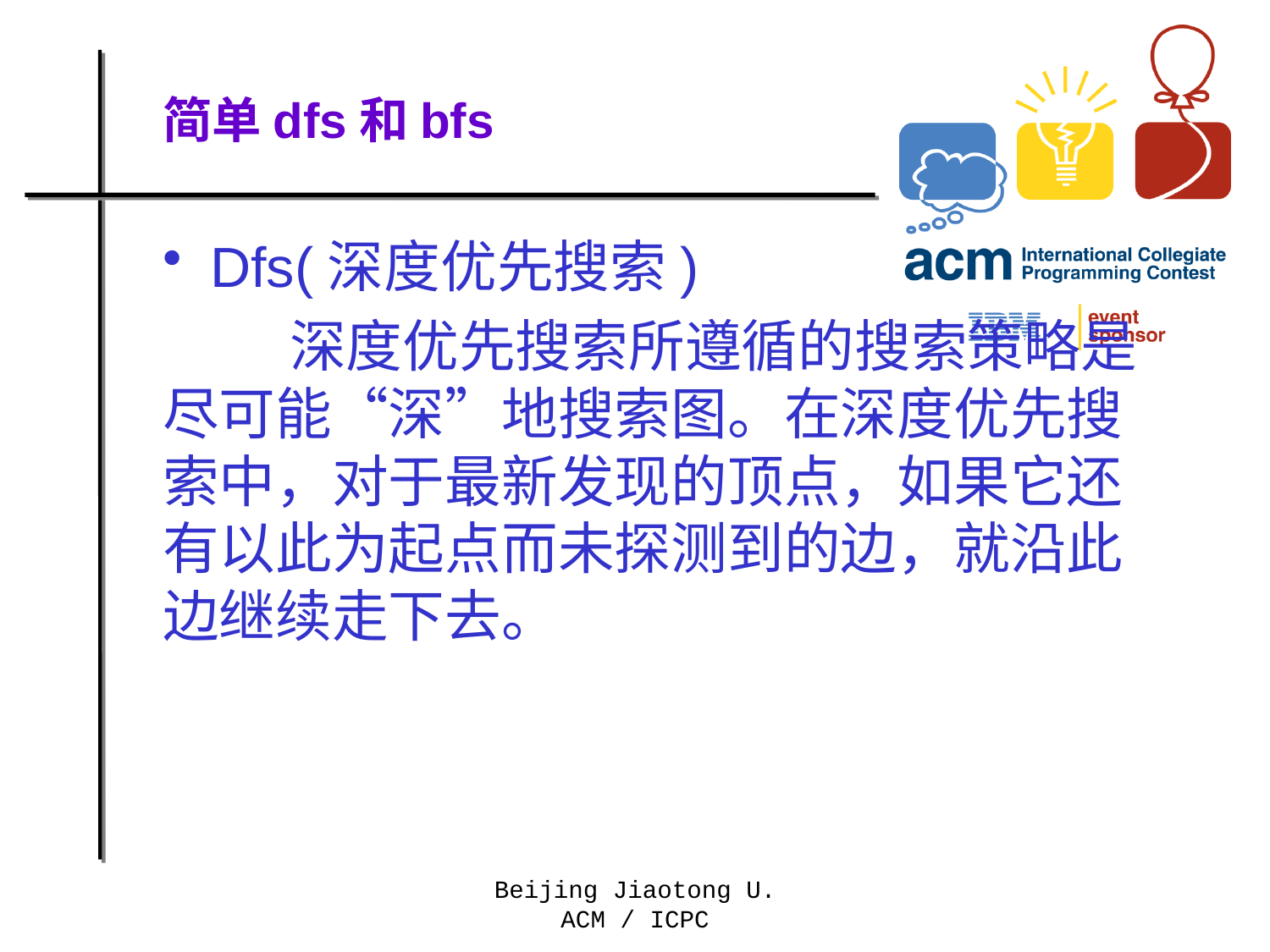

# 简单dfs和bfs
Dfs(深度优先搜索)
	深度优先搜索所遵循的搜索策略是尽可能“深”地搜索图。在深度优先搜索中，对于最新发现的顶点，如果它还有以此为起点而未探测到的边，就沿此边继续走下去。